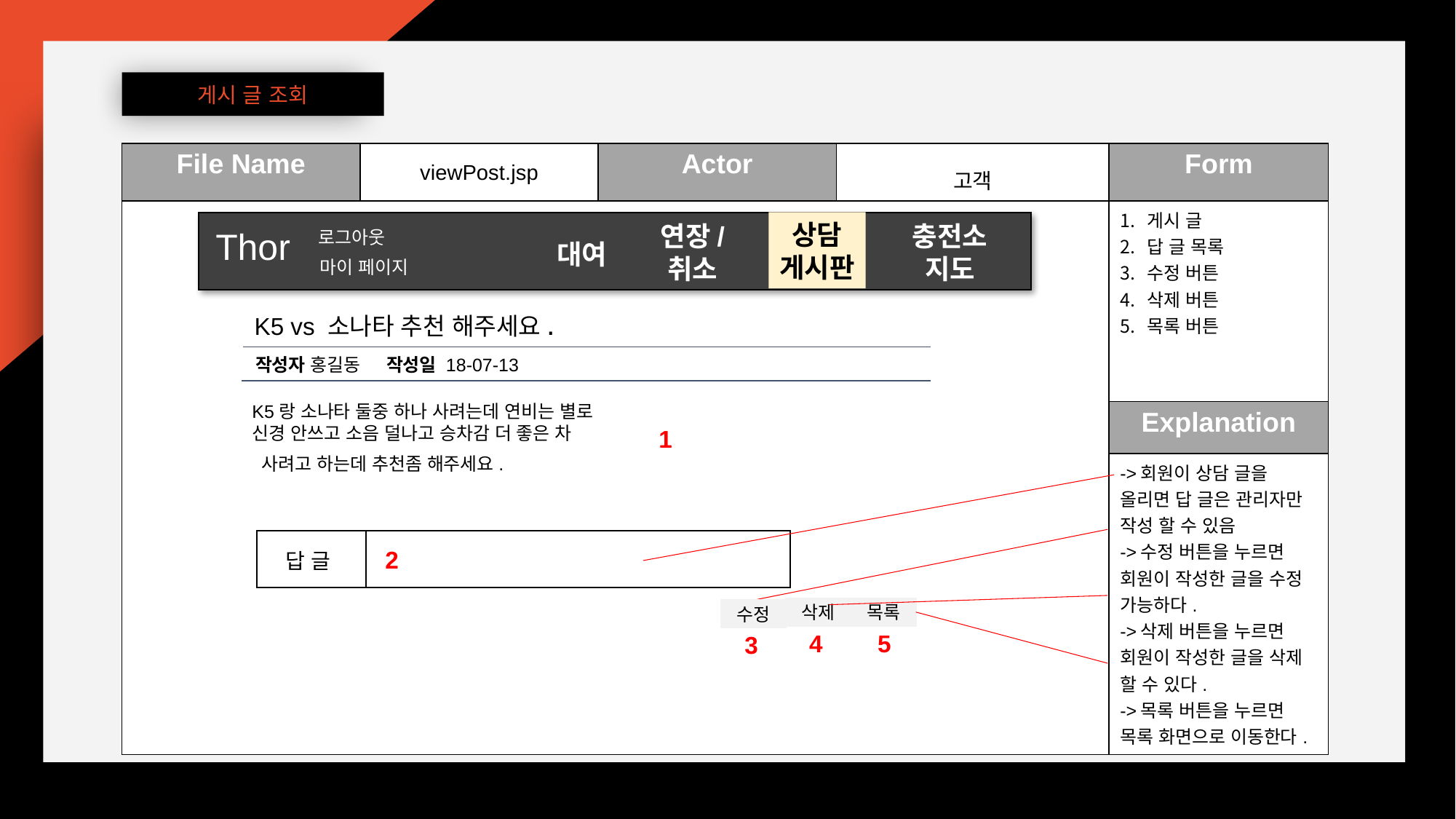

게시 글 조회
| File Name | viewPost.jsp | Actor | 고객 | Form |
| --- | --- | --- | --- | --- |
|  |  |  |  | 게시 글 답 글 목록 수정 버튼 삭제 버튼 목록 버튼 |
|  |  |  |  | Explanation |
|  |  |  |  | ->회원이 상담 글을 올리면 답 글은 관리자만 작성 할 수 있음 ->수정 버튼을 누르면 회원이 작성한 글을 수정 가능하다. ->삭제 버튼을 누르면 회원이 작성한 글을 삭제 할 수 있다. ->목록 버튼을 누르면 목록 화면으로 이동한다. |
상담
게시판

연장/
취소
충전소
지도
Thor
로그아웃
대여
마이 페이지

K5 vs 소나타 추천 해주세요.
작성자 홍길동     작성일 18-07-13
K5랑 소나타 둘중 하나 사려는데 연비는 별로
신경 안쓰고 소음 덜나고 승차감 더 좋은 차
 사려고 하는데 추천좀 해주세요.d
1

2
답 글
삭제
목록
수정
4
5
3